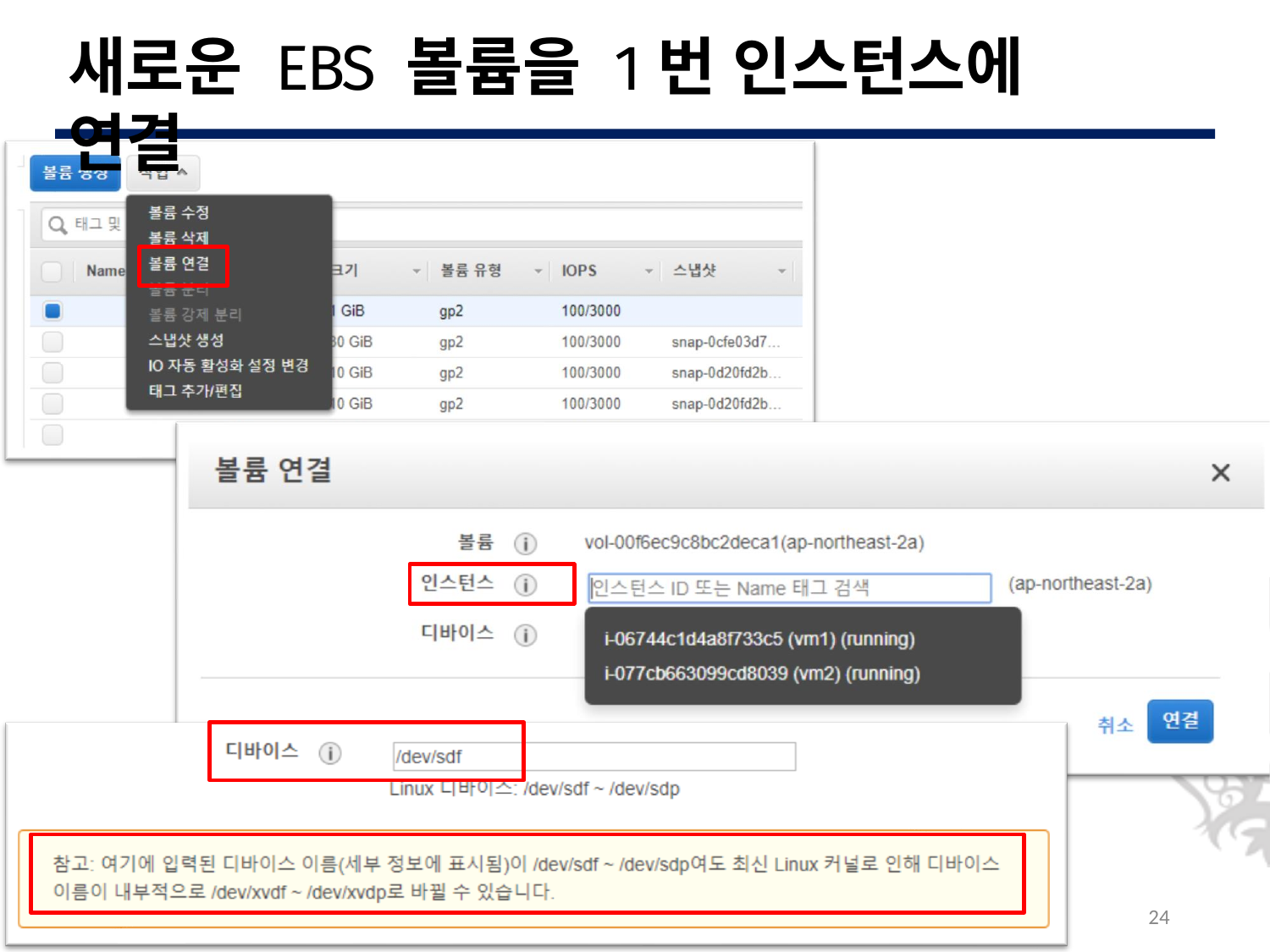

# 새로운 EBS 볼륨을 1번 인스턴스에 연결

24